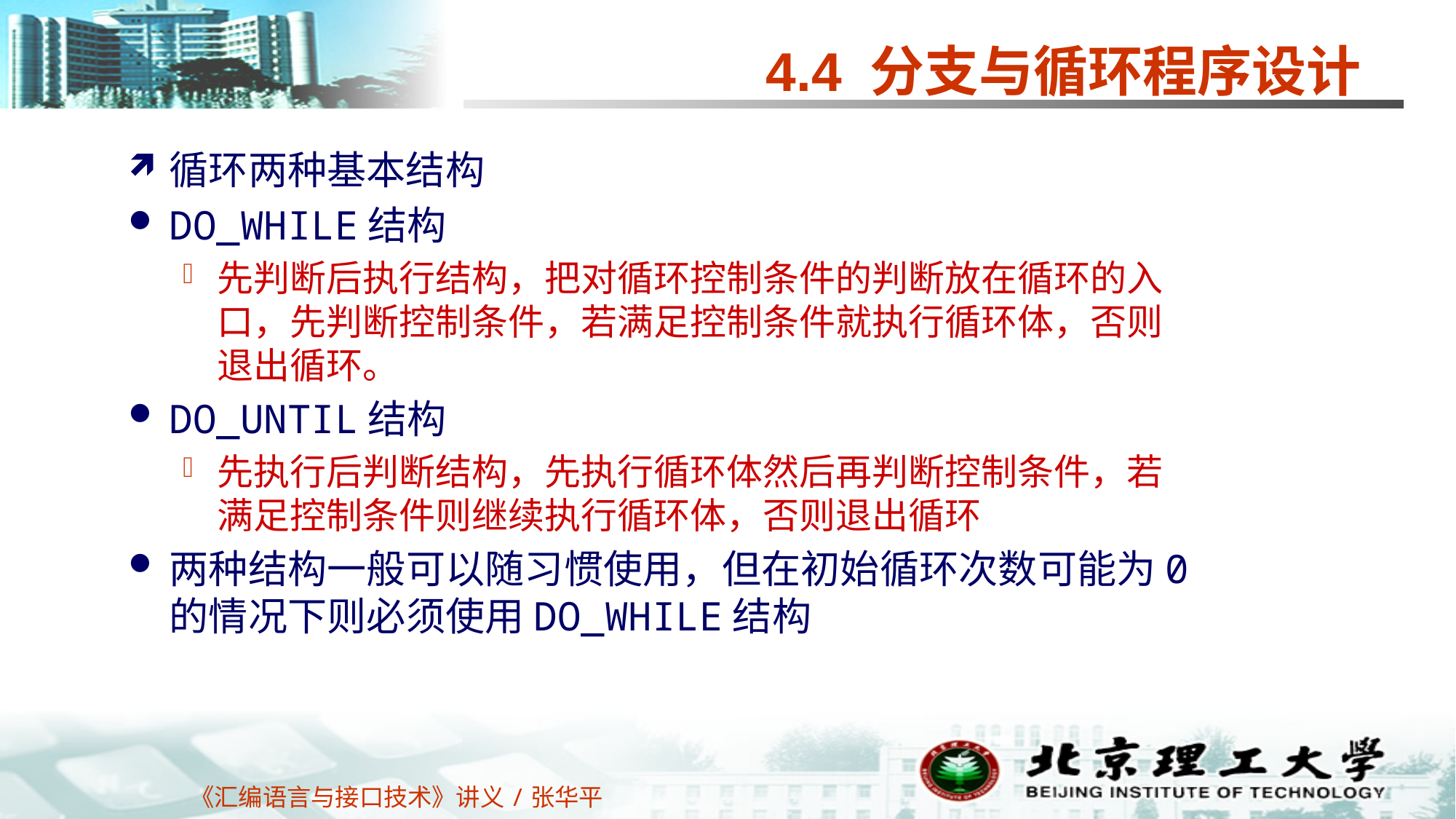

4.4 分支与循环程序设计
循环两种基本结构
DO_WHILE结构
先判断后执行结构，把对循环控制条件的判断放在循环的入口，先判断控制条件，若满足控制条件就执行循环体，否则退出循环。
DO_UNTIL结构
先执行后判断结构，先执行循环体然后再判断控制条件，若满足控制条件则继续执行循环体，否则退出循环
两种结构一般可以随习惯使用，但在初始循环次数可能为0的情况下则必须使用DO_WHILE结构